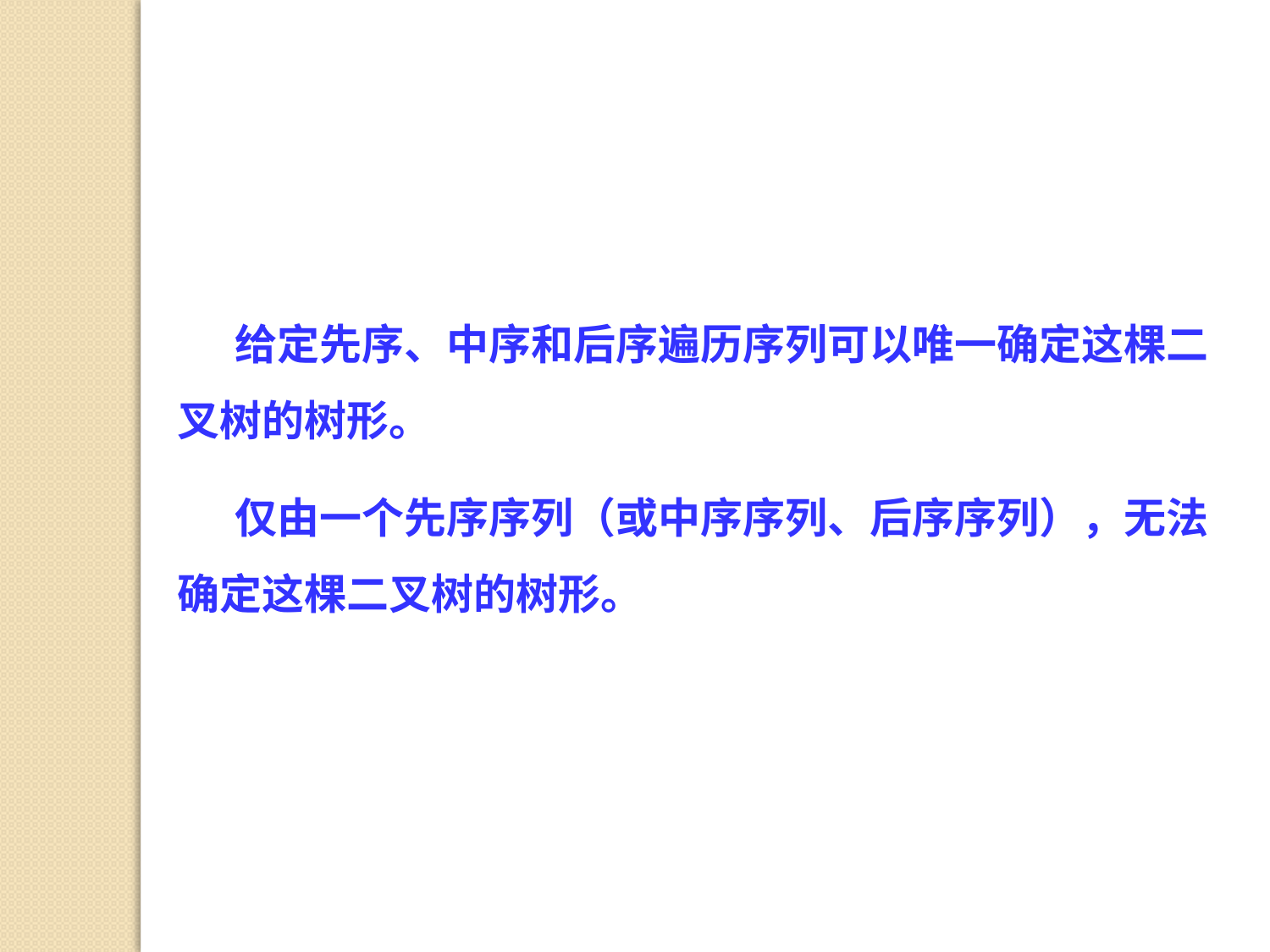

给定先序、中序和后序遍历序列可以唯一确定这棵二叉树的树形。
     仅由一个先序序列（或中序序列、后序序列），无法确定这棵二叉树的树形。